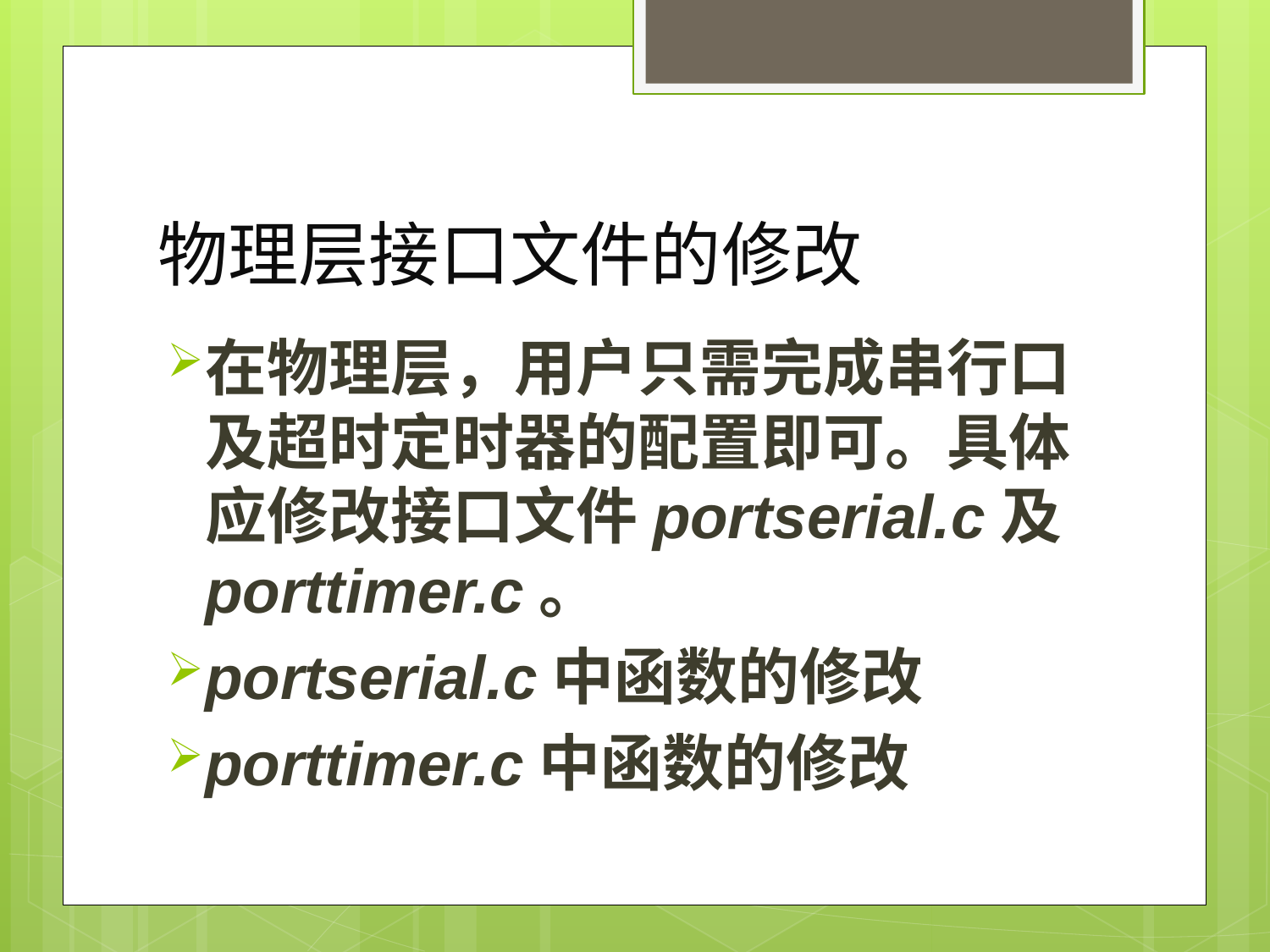

# 物理层接口文件的修改
在物理层，用户只需完成串行口及超时定时器的配置即可。具体应修改接口文件portserial.c及porttimer.c。
portserial.c中函数的修改
porttimer.c中函数的修改